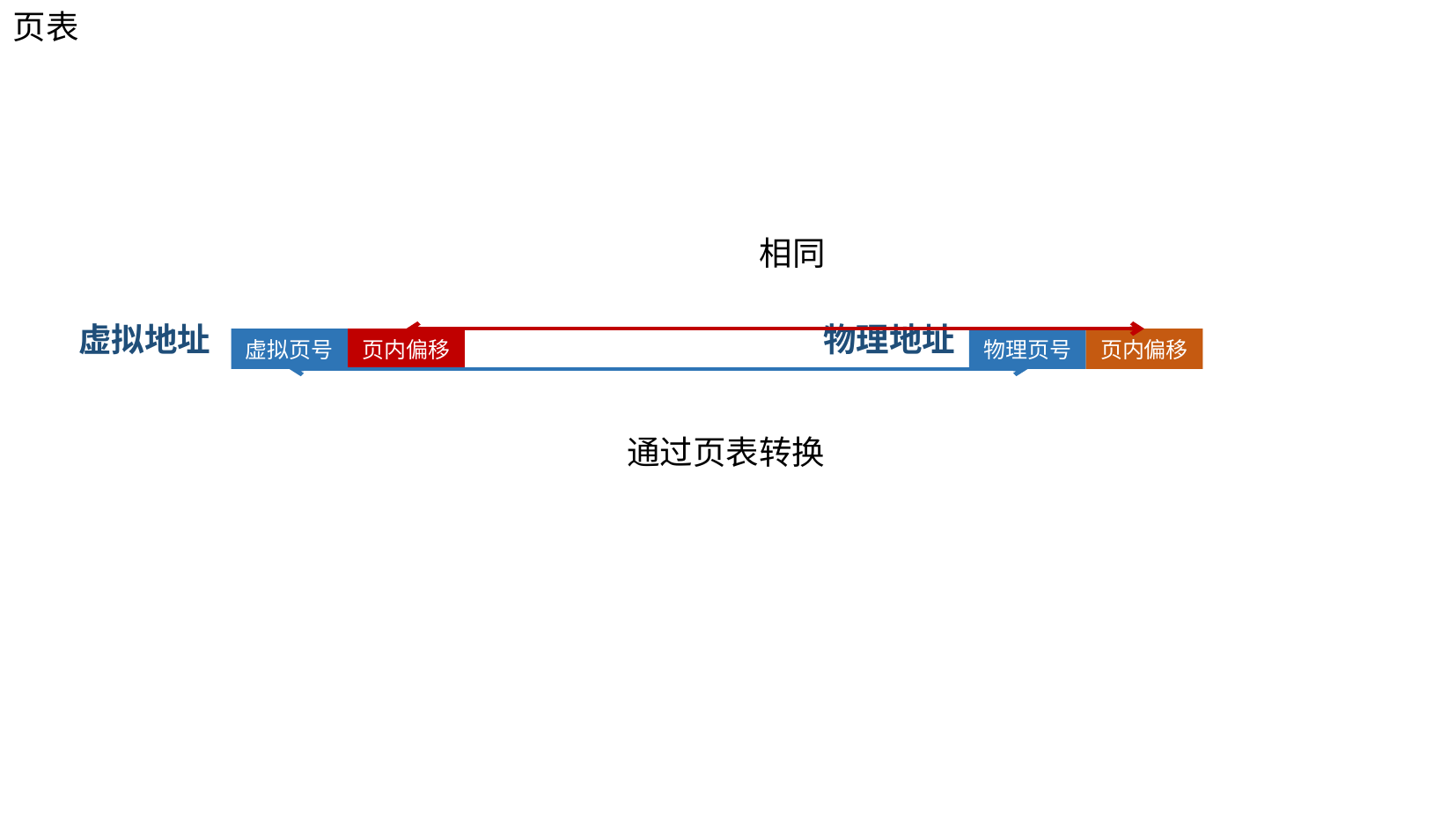

页表
相同
虚拟地址
页内偏移
虚拟页号
物理地址
页内偏移
物理页号
通过页表转换